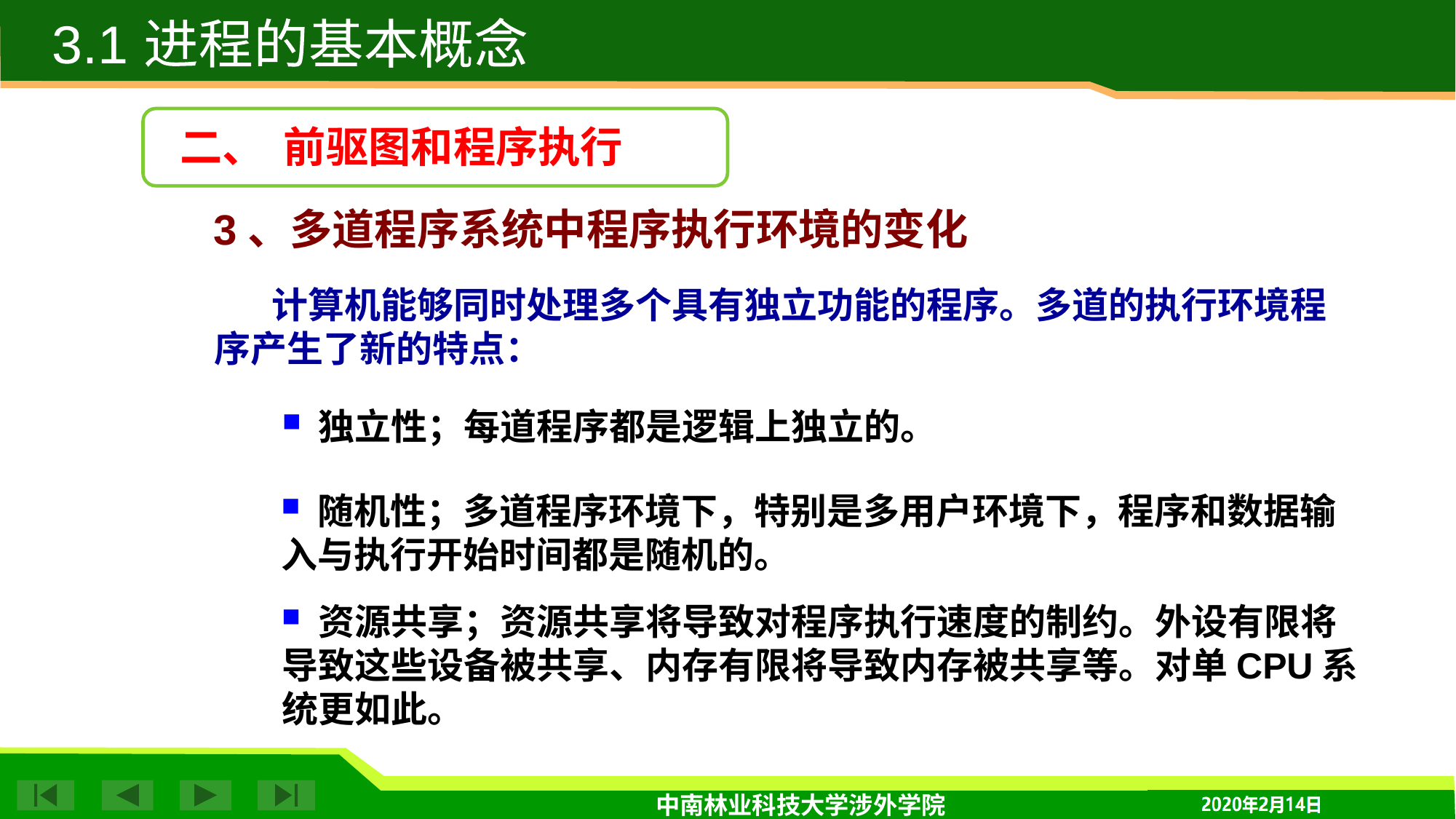

3.1 进程的基本概念

二、  前驱图和程序执行
 3、多道程序系统中程序执行环境的变化
      计算机能够同时处理多个具有独立功能的程序。多道的执行环境程序产生了新的特点：
 独立性；每道程序都是逻辑上独立的。
 随机性；多道程序环境下，特别是多用户环境下，程序和数据输入与执行开始时间都是随机的。
 资源共享；资源共享将导致对程序执行速度的制约。外设有限将导致这些设备被共享、内存有限将导致内存被共享等。对单CPU系统更如此。